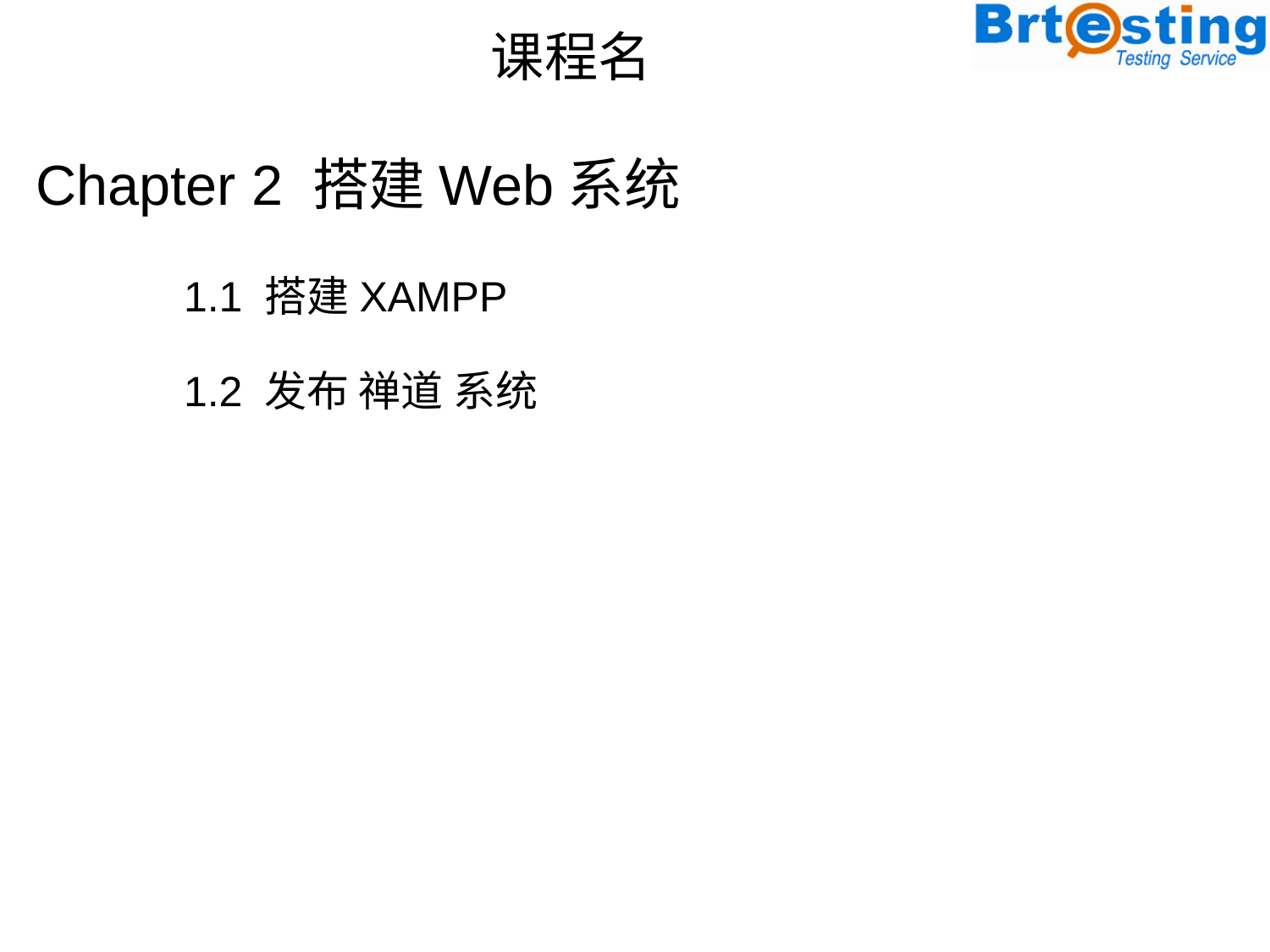

# 课程名
Chapter 2 搭建Web系统
1.1 搭建XAMPP
1.2 发布 禅道 系统